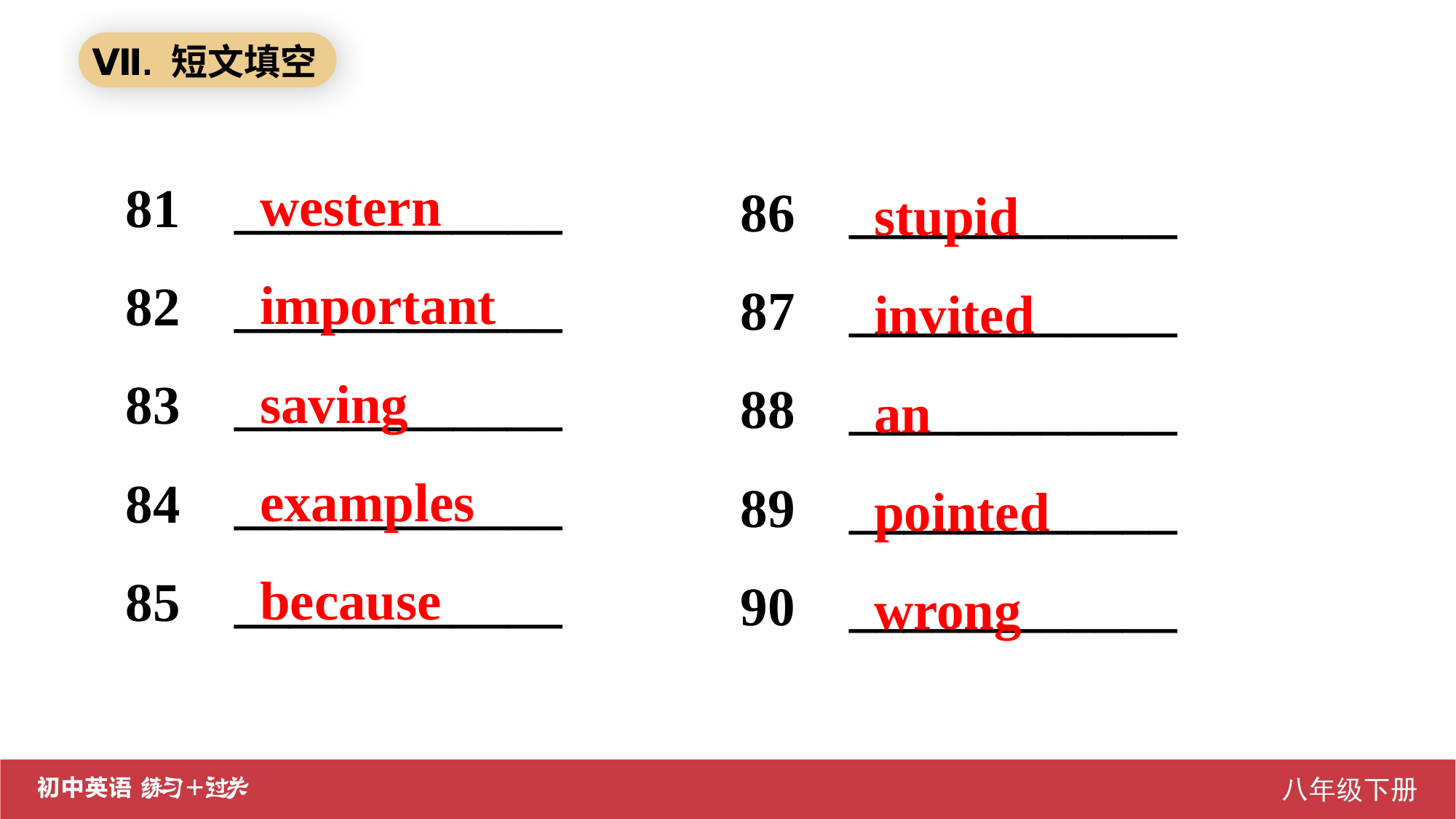

Ⅶ. 短文填空
western
important
saving
examples
because
81    ____________
82    ____________
83    ____________
84    ____________
85    ____________
86    ____________
87    ____________
88    ____________
89    ____________
90    ____________
stupid
invited
an
pointed
wrong